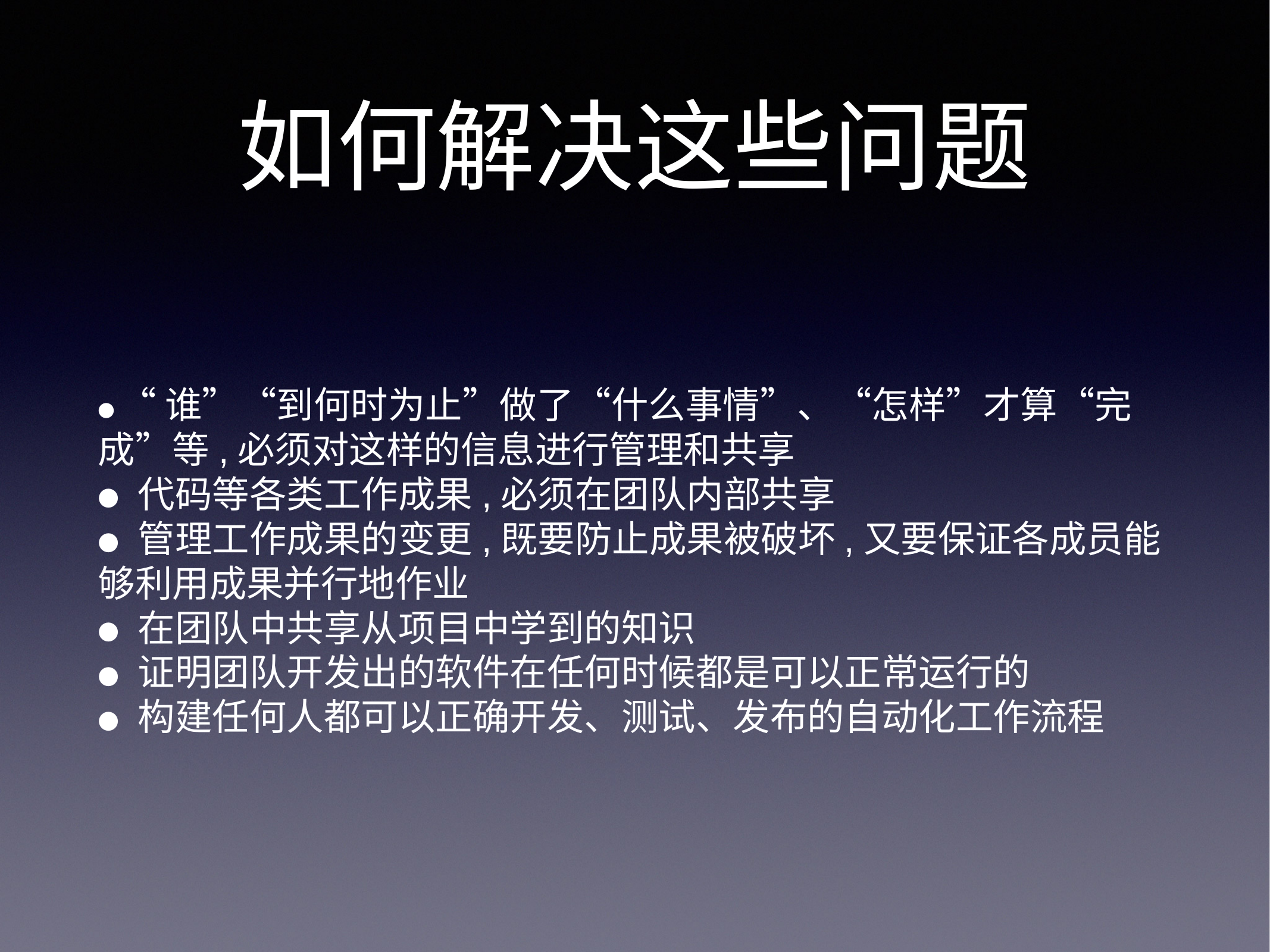

# 如何解决这些问题
● “谁”“到何时为止”做了“什么事情”、“怎样”才算“完成”等,必须对这样的信息进行管理和共享
●  代码等各类工作成果,必须在团队内部共享
●  管理工作成果的变更,既要防止成果被破坏,又要保证各成员能
够利用成果并行地作业
●  在团队中共享从项目中学到的知识
●  证明团队开发出的软件在任何时候都是可以正常运行的
●  构建任何人都可以正确开发、测试、发布的自动化工作流程